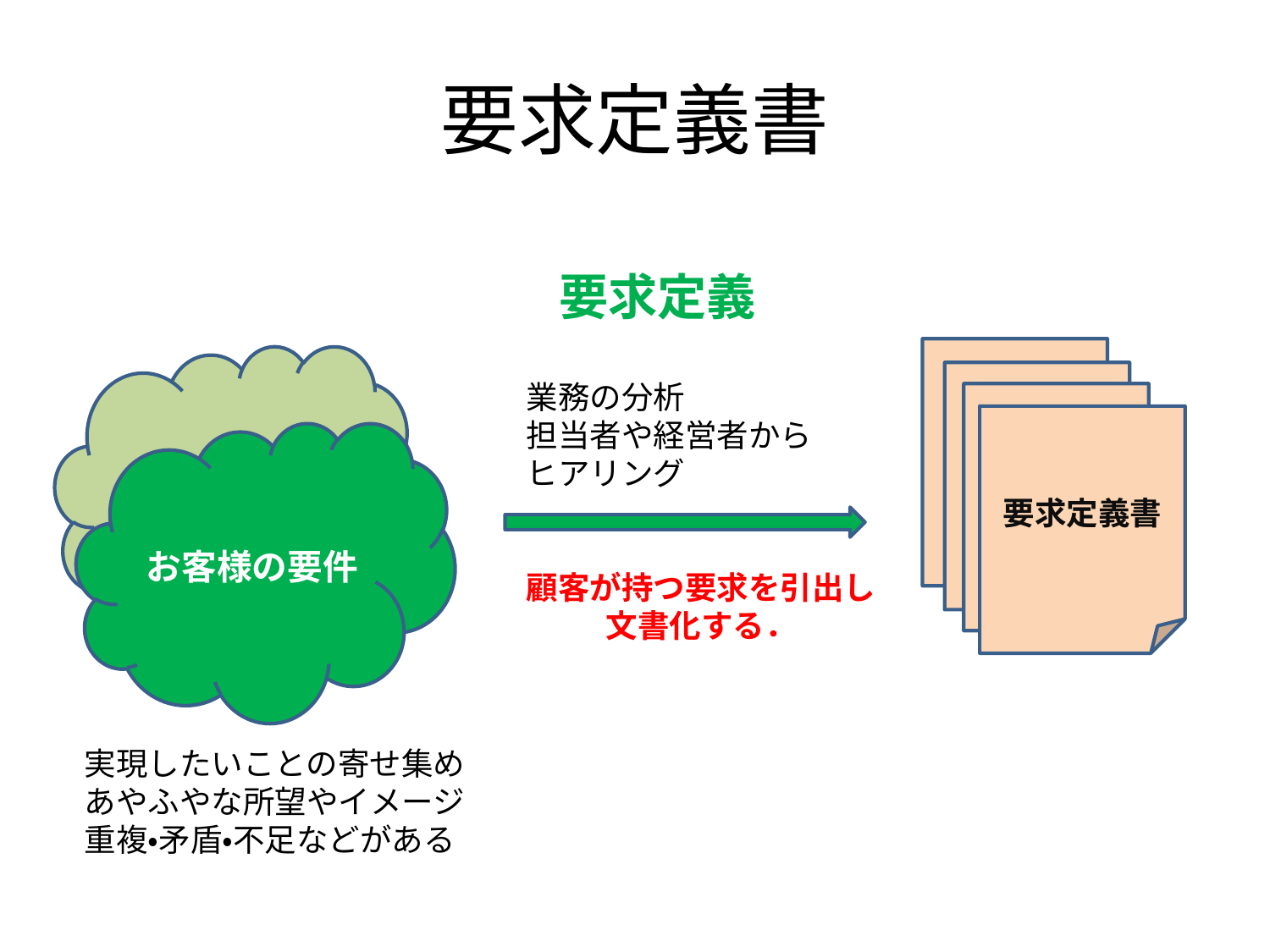

# 要求定義書
要求定義

要求定義書

業務の分析
担当者や経営者から
ヒアリング

顧客が持つ要求を引出し
文書化する．
お客様の要件

実現したいことの寄せ集め
あやふやな所望やイメージ
重複・矛盾・不足などがある